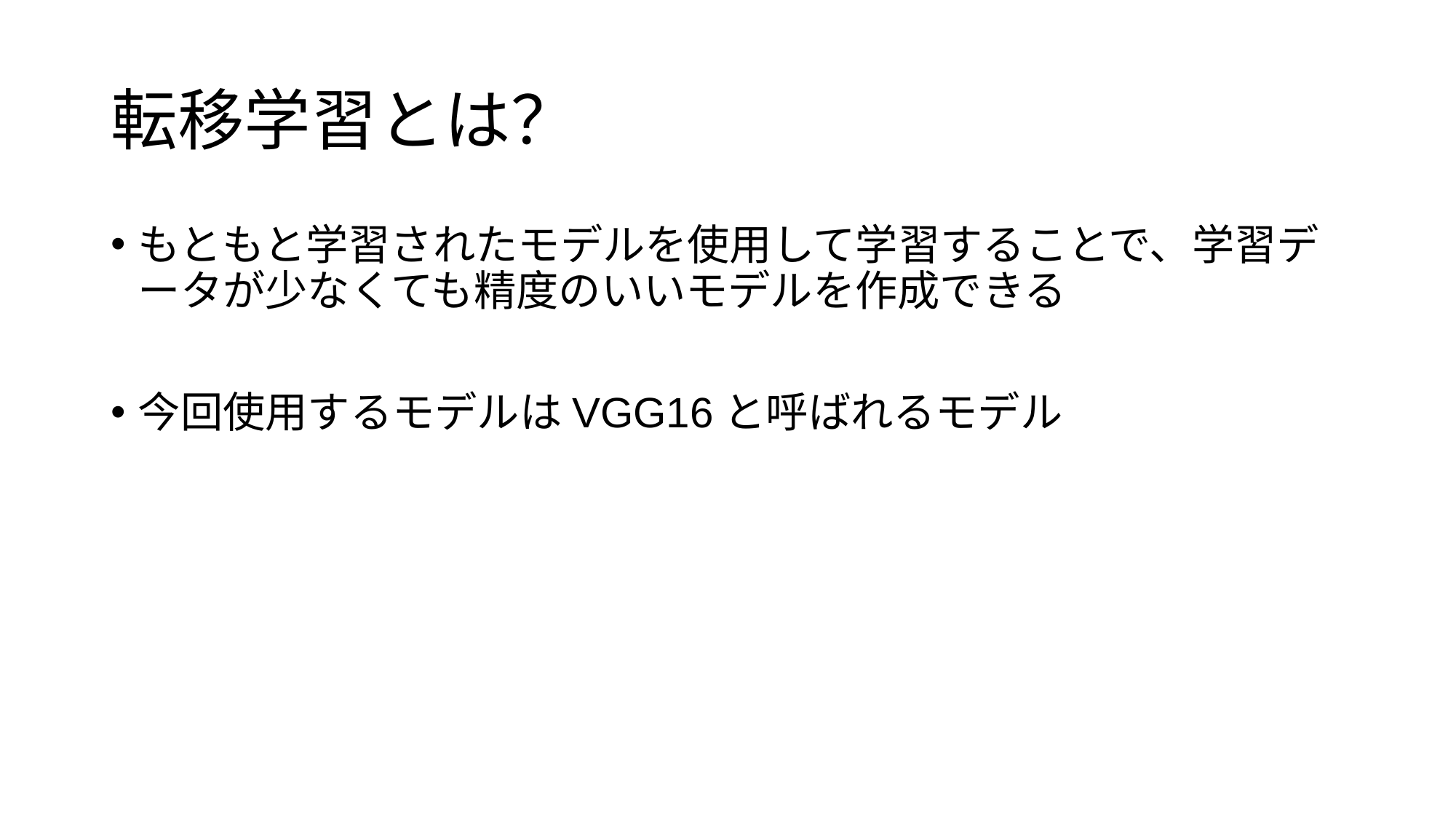

# 転移学習とは？
もともと学習されたモデルを使用して学習することで、学習データが少なくても精度のいいモデルを作成できる

今回使用するモデルはVGG16と呼ばれるモデル